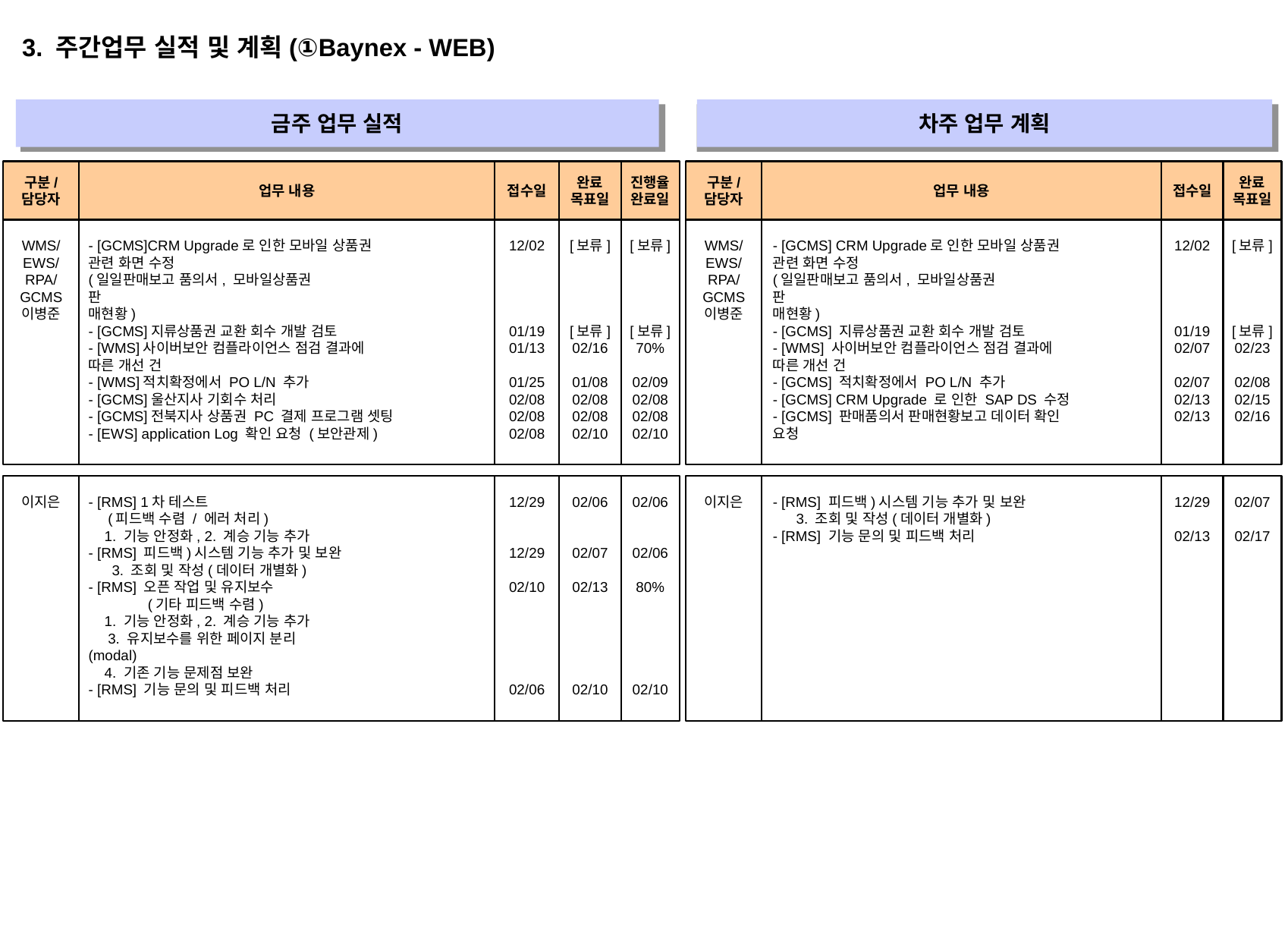

3. 주간업무 실적 및 계획(①Baynex - WEB)
금주 업무 실적
차주 업무 계획
" "
" "
구분/
담당자
업무 내용
접수일
완료
목표일
진행율
완료일
구분/
담당자
업무 내용
접수일
완료
목표일
WMS/
EWS/
RPA/
GCMS
이병준

- [GCMS]CRM Upgrade로 인한 모바일 상품권
관련 화면 수정
(일일판매보고 품의서, 모바일상품권
판
매현황)
- [GCMS]지류상품권 교환 회수 개발 검토
- [WMS]사이버보안 컴플라이언스 점검 결과에
따른 개선 건
- [WMS]적치확정에서 PO L/N 추가
- [GCMS]울산지사 기회수 처리
- [GCMS]전북지사 상품권 PC 결제 프로그램 셋팅
- [EWS] application Log 확인 요청 (보안관제)
12/02
01/19
01/13
01/25
02/08
02/08
02/08
[보류]
[보류]
02/16
01/08
02/08
02/08
02/10
[보류]
[보류]
70%
02/09
02/08
02/08
02/10
WMS/
EWS/
RPA/
GCMS
이병준

- [GCMS] CRM Upgrade로 인한 모바일 상품권
관련 화면 수정
(일일판매보고 품의서, 모바일상품권
판
매현황)
- [GCMS] 지류상품권 교환 회수 개발 검토
- [WMS] 사이버보안 컴플라이언스 점검 결과에
따른 개선 건
- [GCMS] 적치확정에서 PO L/N 추가
- [GCMS] CRM Upgrade 로 인한 SAP DS 수정
- [GCMS] 판매품의서 판매현황보고 데이터 확인
요청
12/02
01/19
02/07
02/07
02/13
02/13
[보류]
[보류]
02/23
02/08
02/15
02/16
이지은

- [RMS] 1차 테스트
    (피드백 수렴 / 에러 처리)
    1. 기능 안정화, 2. 계승 기능 추가
- [RMS] 피드백)시스템 기능 추가 및 보완
     3. 조회 및 작성(데이터 개별화)
- [RMS] 오픈 작업 및 유지보수
              (기타 피드백 수렴)
    1. 기능 안정화, 2. 계승 기능 추가
    3. 유지보수를 위한 페이지 분리
(modal)
    4. 기존 기능 문제점 보완
- [RMS] 기능 문의 및 피드백 처리
12/29
12/29
02/10
02/06
02/06
02/07
02/13
02/10
02/06
02/06
80%
02/10
이지은

- [RMS] 피드백)시스템 기능 추가 및 보완
     3. 조회 및 작성(데이터 개별화)
- [RMS] 기능 문의 및 피드백 처리
12/29
02/13
02/07
02/17